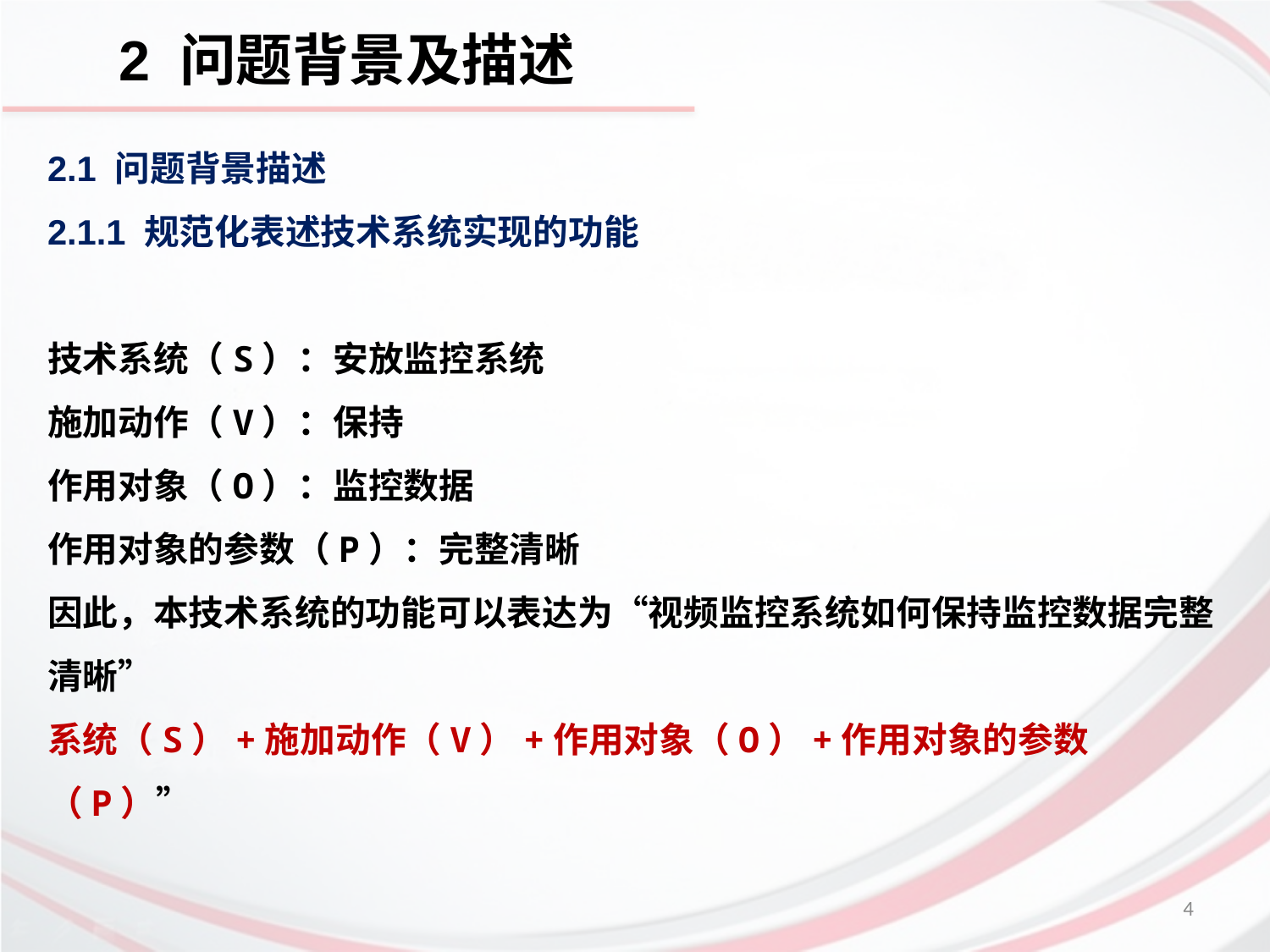

2 问题背景及描述
2.1 问题背景描述
2.1.1 规范化表述技术系统实现的功能

技术系统（S）：安放监控系统
施加动作（V）：保持
作用对象（O）：监控数据
作用对象的参数（P）：完整清晰
因此，本技术系统的功能可以表达为“视频监控系统如何保持监控数据完整清晰”
系统（S）+施加动作（V）+作用对象（O）+作用对象的参数（P）”
4